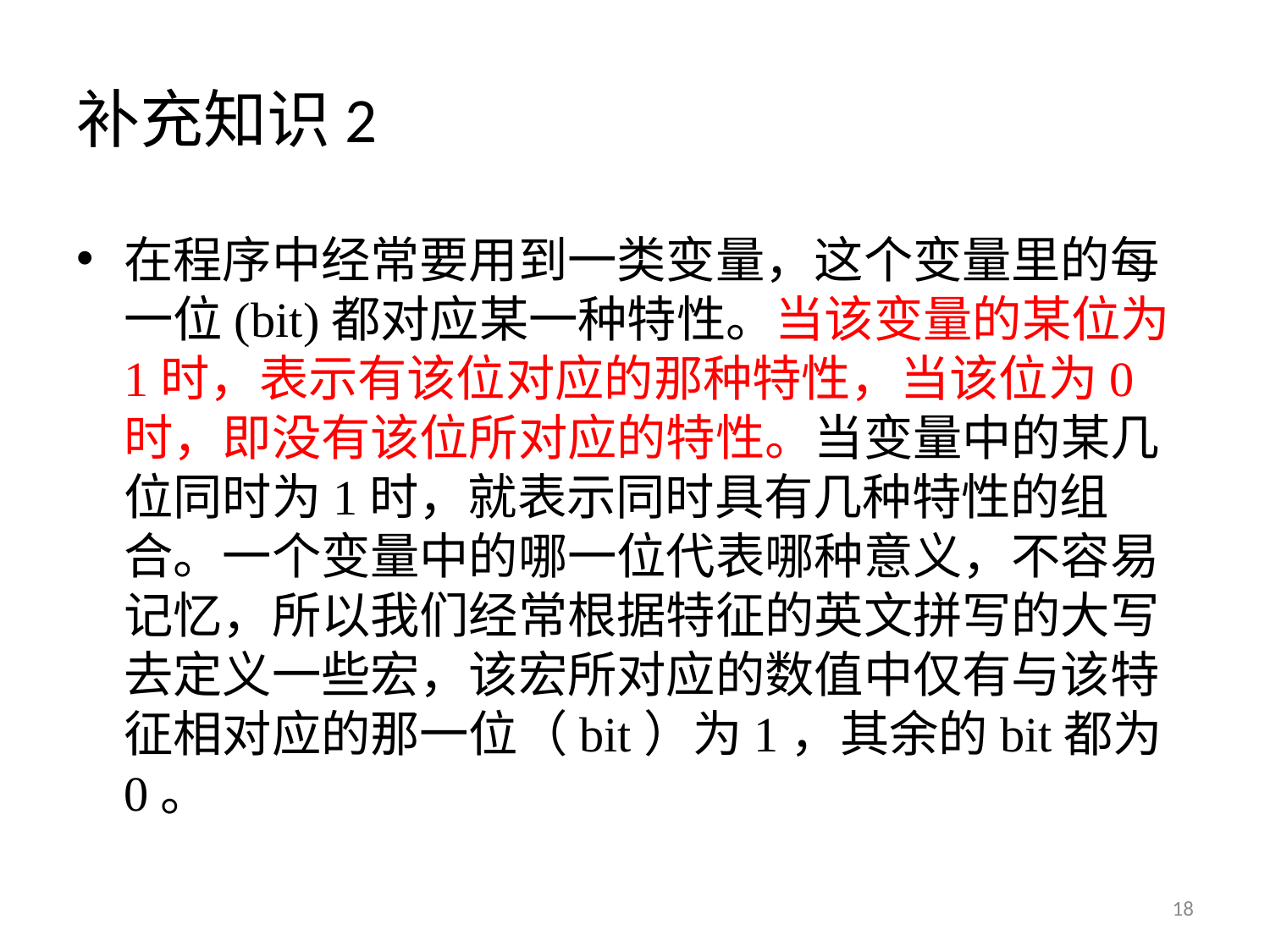

# 补充知识2
在程序中经常要用到一类变量，这个变量里的每一位(bit)都对应某一种特性。当该变量的某位为1时，表示有该位对应的那种特性，当该位为0时，即没有该位所对应的特性。当变量中的某几位同时为1时，就表示同时具有几种特性的组合。一个变量中的哪一位代表哪种意义，不容易记忆，所以我们经常根据特征的英文拼写的大写去定义一些宏，该宏所对应的数值中仅有与该特征相对应的那一位（bit）为1，其余的bit都为0。

18